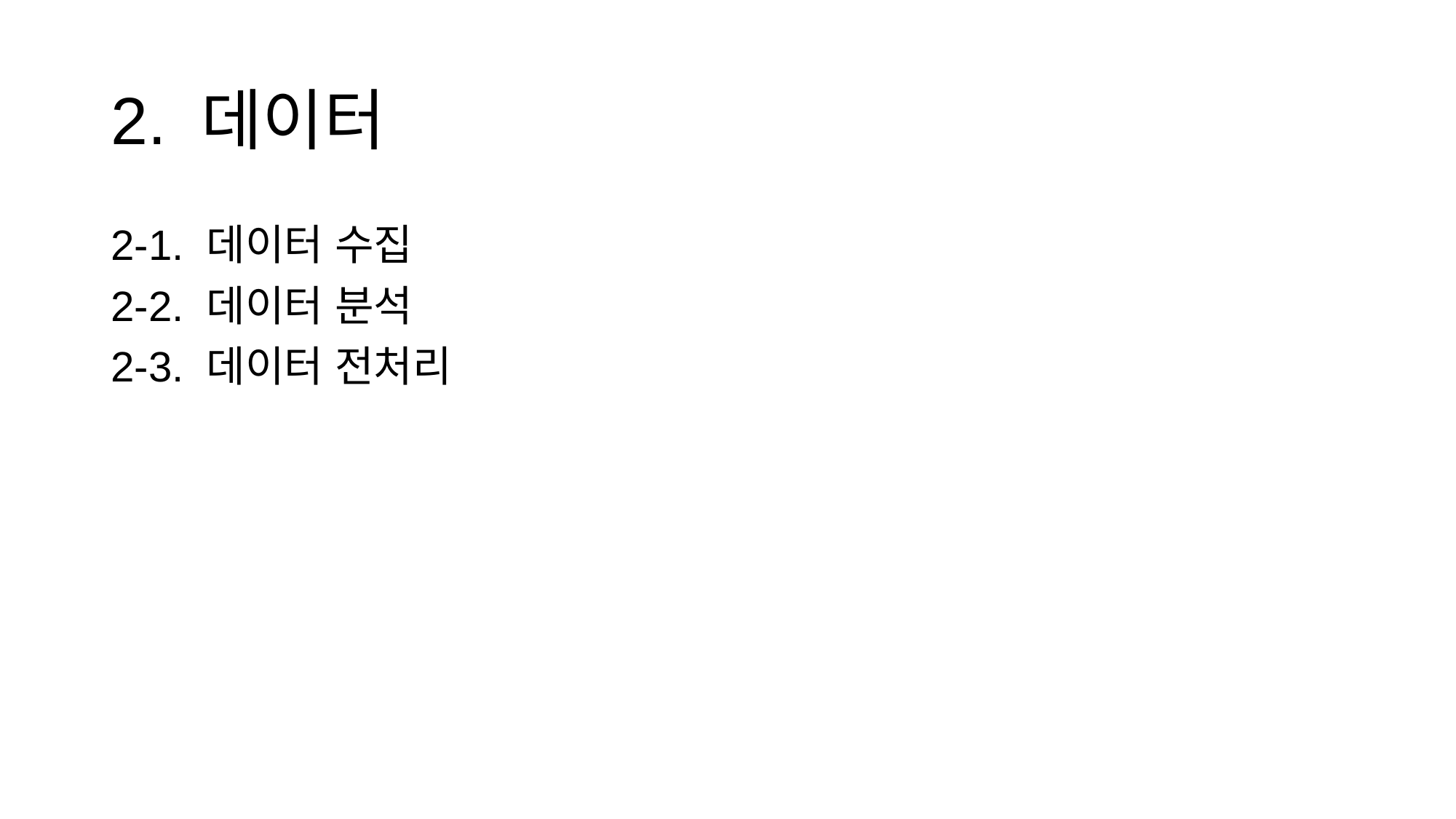

# 2. 데이터
2-1. 데이터 수집
2-2. 데이터 분석
2-3. 데이터 전처리